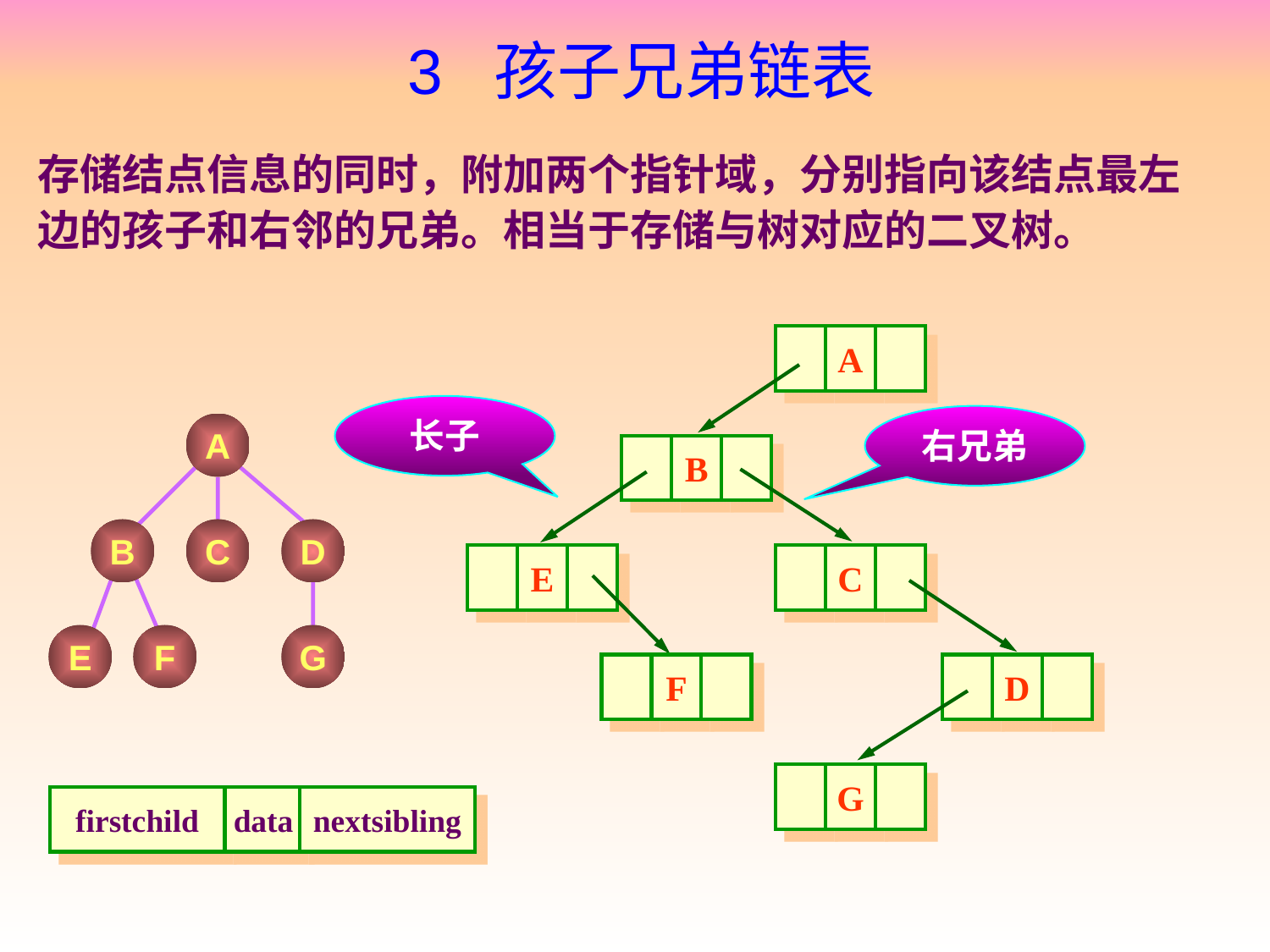

# 3  孩子兄弟链表
存储结点信息的同时，附加两个指针域，分别指向该结点最左边的孩子和右邻的兄弟。相当于存储与树对应的二叉树。

A

长子
右兄弟
A

B
C
D

E
F
G

B

E

C

F

D

G

firstchild
data
nextsibling